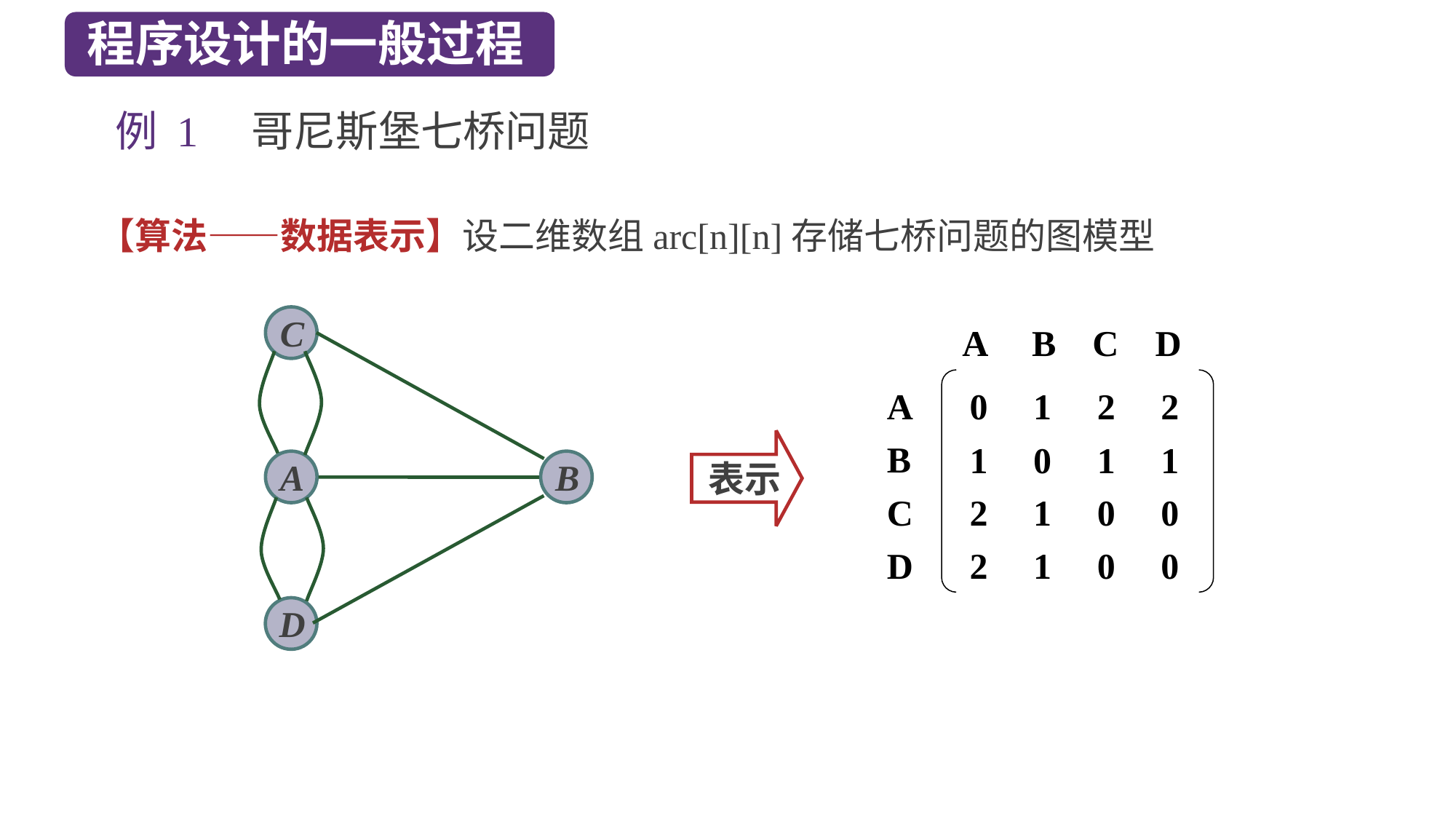

程序设计的一般过程

例 1    哥尼斯堡七桥问题
【算法——数据表示】设二维数组arc[n][n]存储七桥问题的图模型
C
A     B    C    D

A
B
C
D
0     1     2     2
1     0     1     1
2     1     0     0
2     1     0     0
 表示

A
B

D